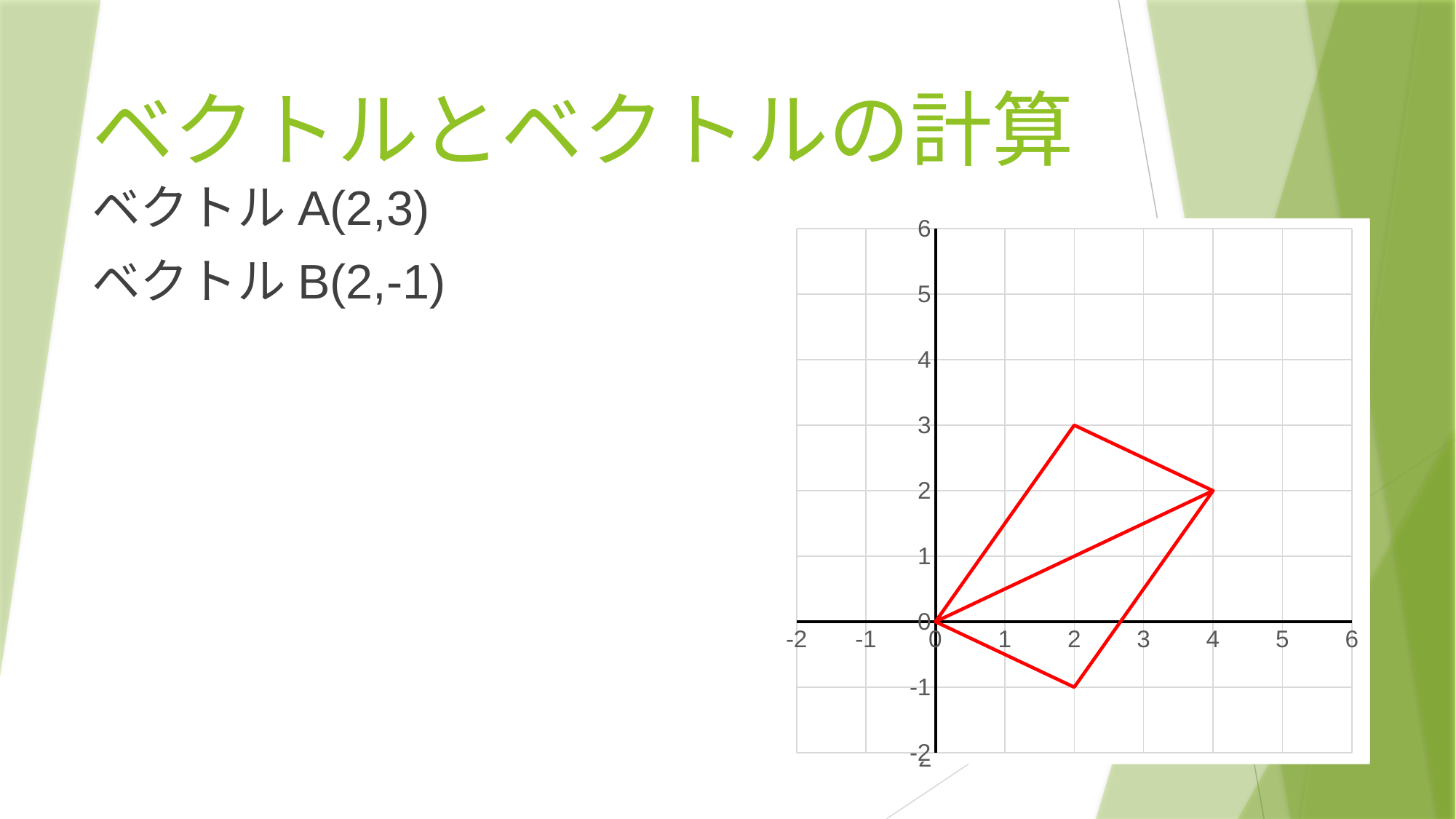

# ベクトルとベクトルの計算
ベクトルA(2,3)
ベクトルB(2,-1)

(2,3)+(2,-1) = (4, 2)

ベクトル(4, 2)

### Chart

| Category | Yの値 |
|---|---|

### Chart

| Category | Yの値 |
|---|---|